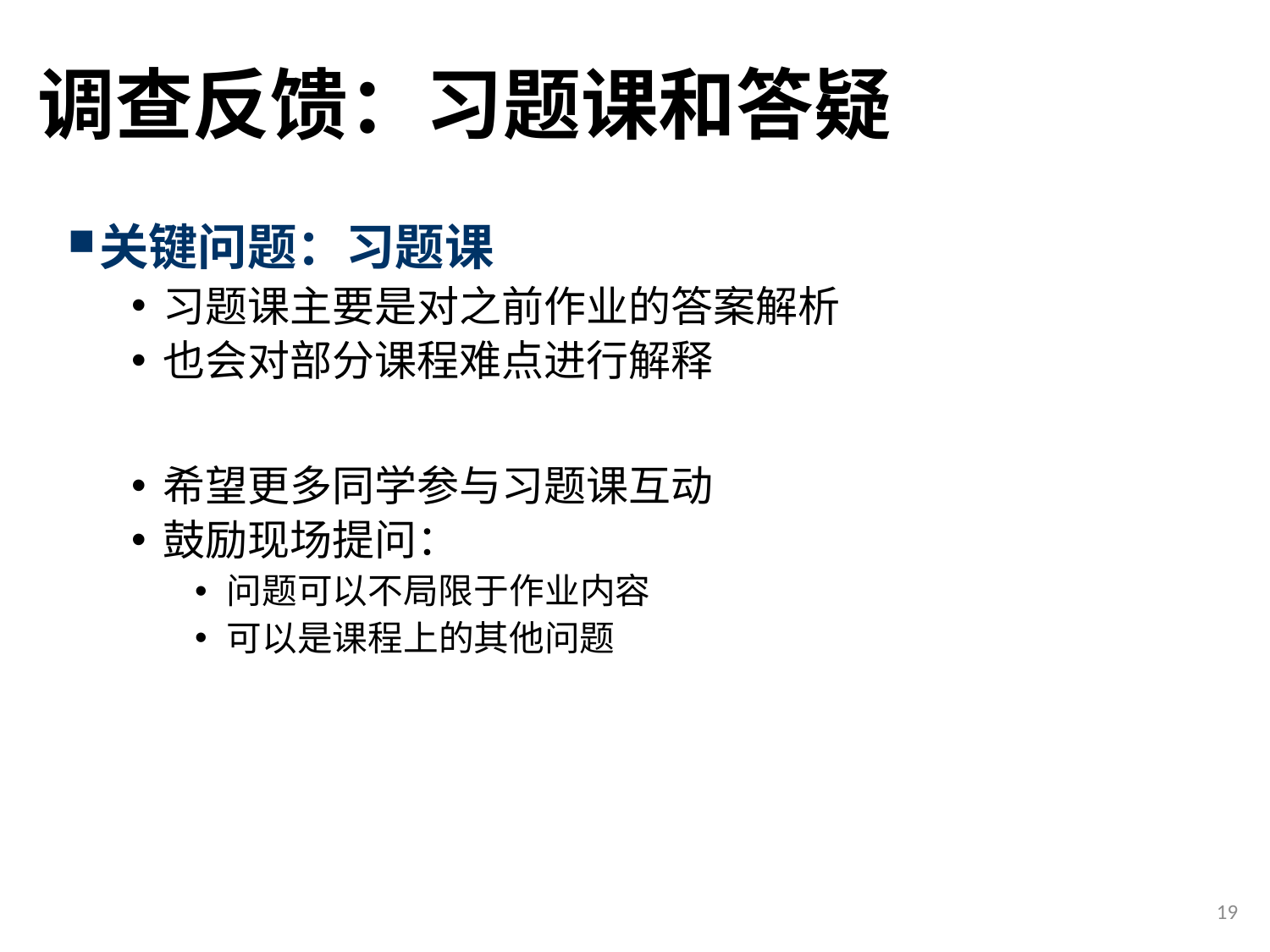

# 调查反馈：习题课和答疑
关键问题：习题课
习题课主要是对之前作业的答案解析
也会对部分课程难点进行解释

希望更多同学参与习题课互动
鼓励现场提问：
问题可以不局限于作业内容
可以是课程上的其他问题
19